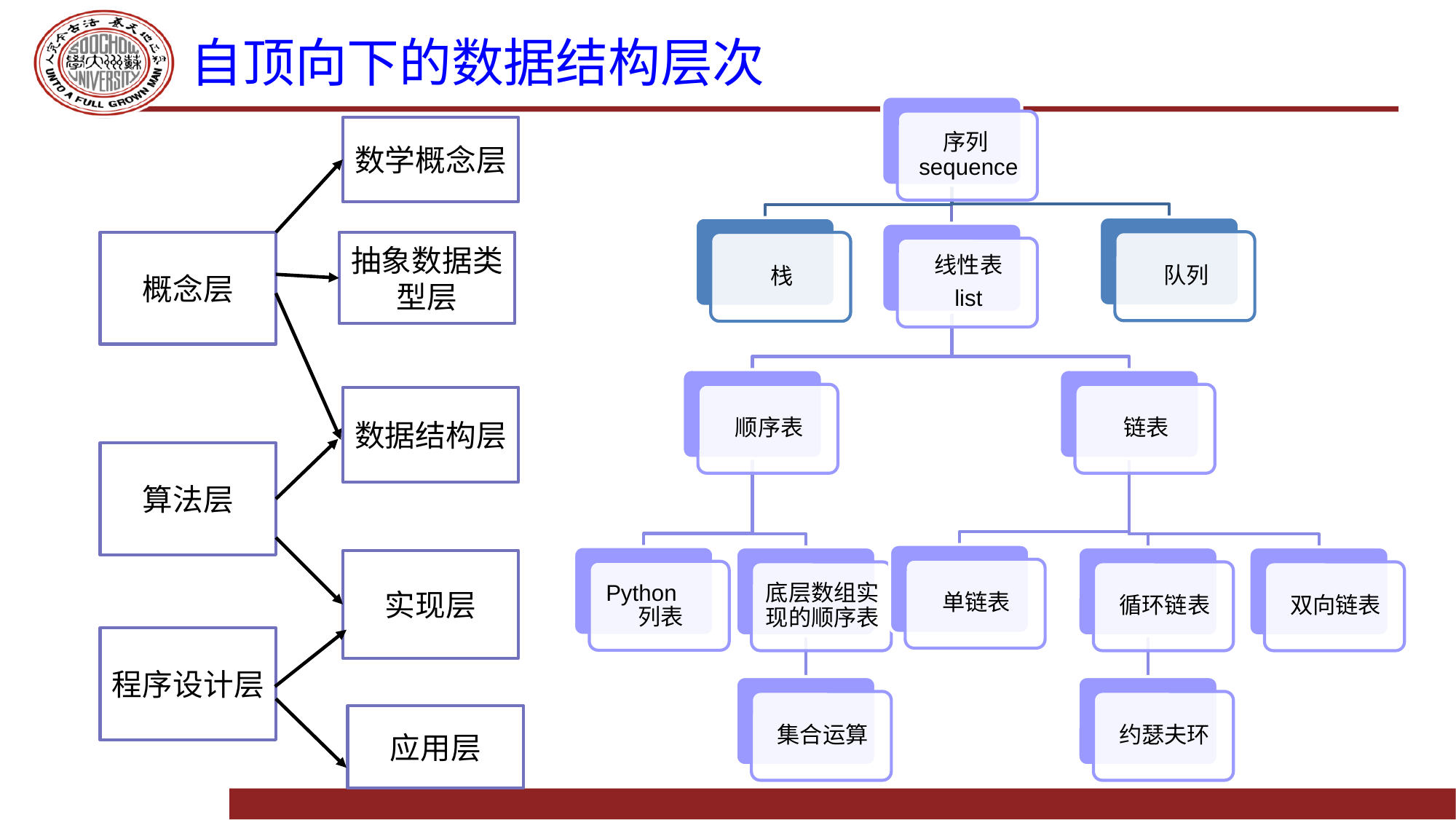

# 自顶向下的数据结构层次
序列sequence
栈
线性表
list
顺序表
Python	列表
底层数组实现的顺序表
集合运算
链表
单链表
循环链表
约瑟夫环
双向链表
队列
数学概念层
概念层
抽象数据类型层
数据结构层
算法层
实现层
程序设计层
应用层